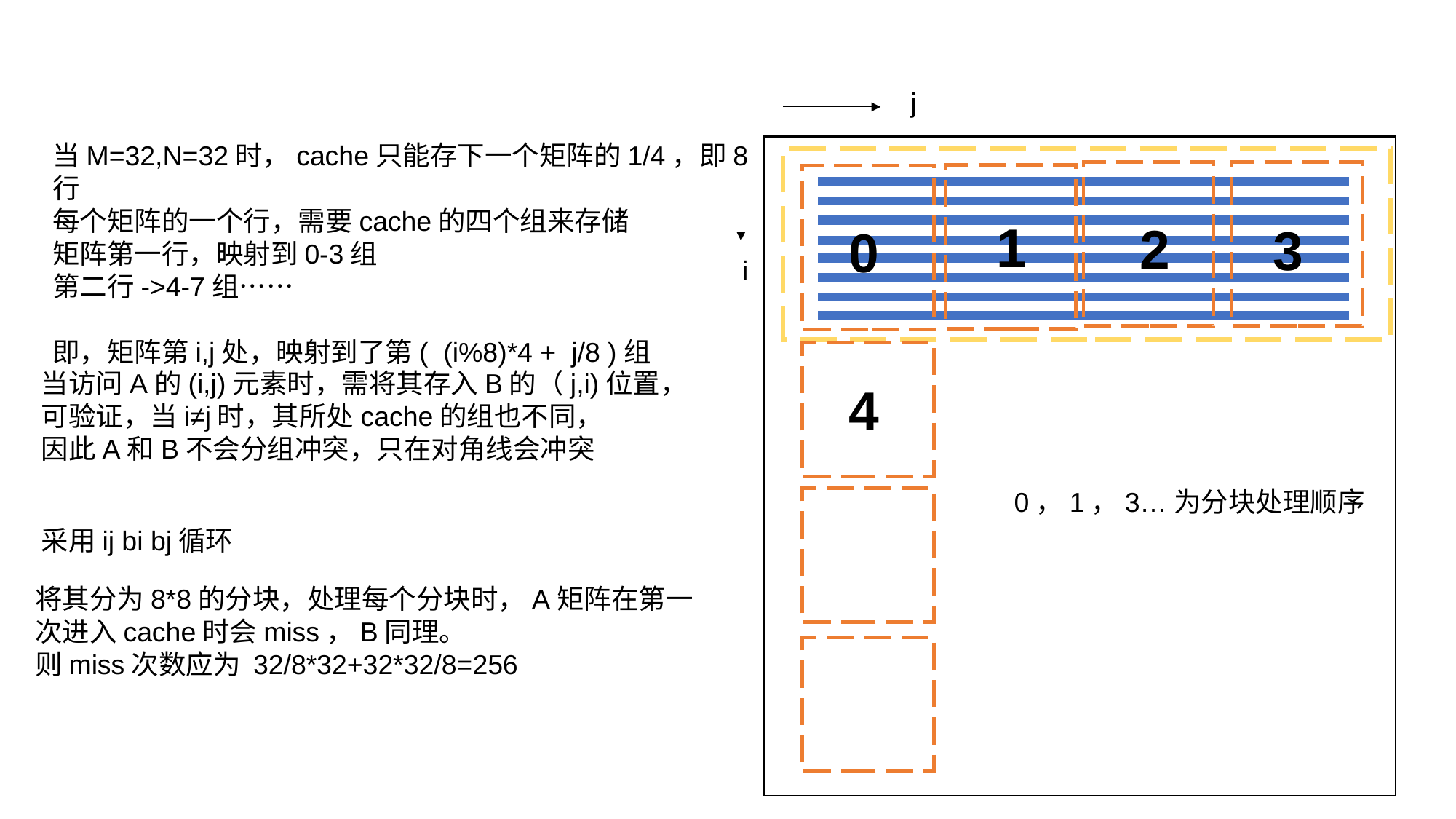

j
当M=32,N=32时，cache只能存下一个矩阵的1/4，即8行
每个矩阵的一个行，需要cache的四个组来存储
矩阵第一行，映射到0-3组
第二行->4-7组……

即，矩阵第i,j处，映射到了第(  (i%8)*4 +  j/8 )组

1

2
3
0
i

当访问A的(i,j)元素时，需将其存入B的（j,i)位置，
可验证，当i≠j时，其所处cache的组也不同，
因此A和B不会分组冲突，只在对角线会冲突
4
0，1，3…为分块处理顺序

采用ij bi bj循环
将其分为8*8的分块，处理每个分块时，A矩阵在第一次进入cache时会miss，B同理。
则miss次数应为 32/8*32+32*32/8=256